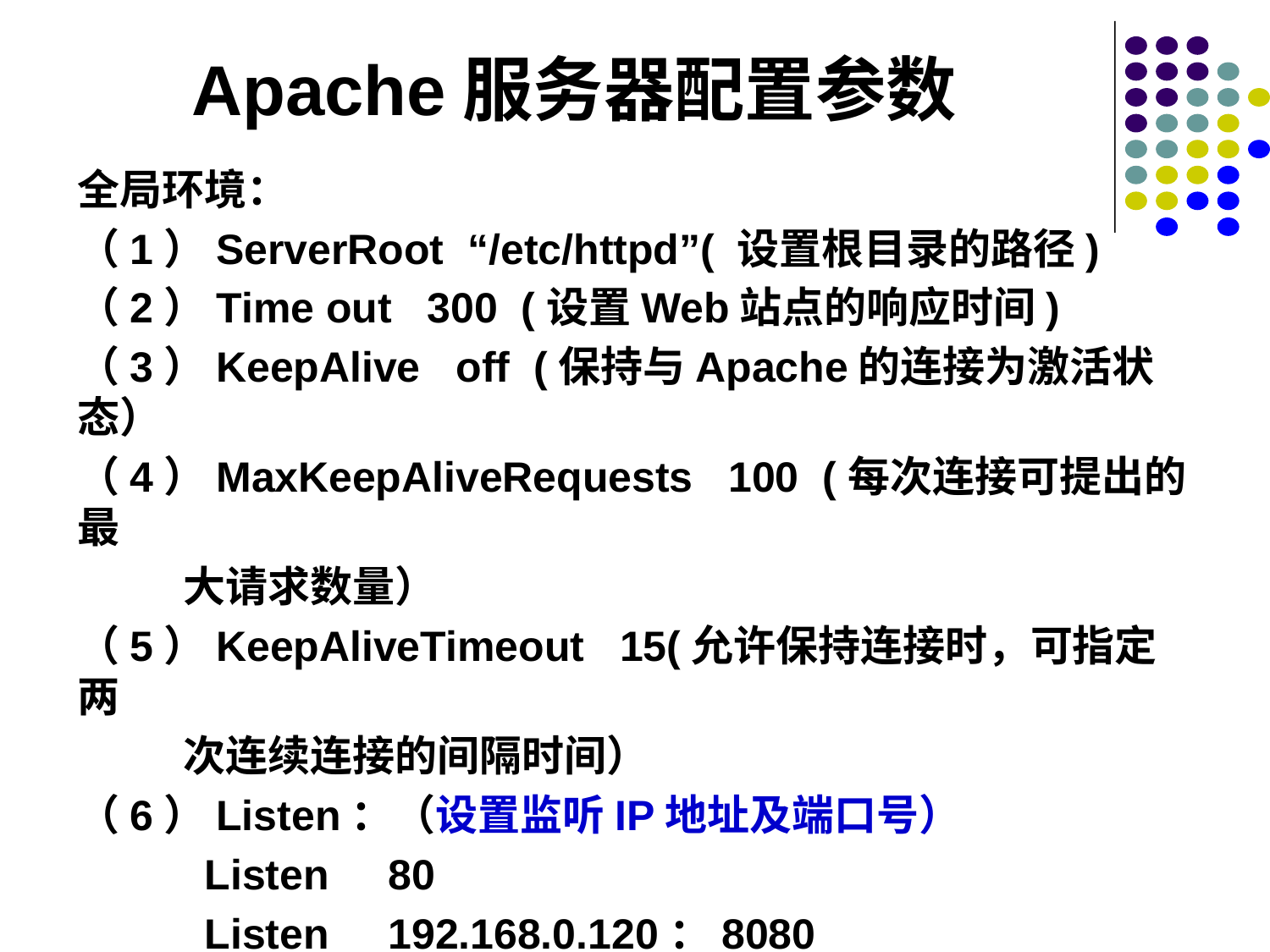

# Apache服务器配置参数
全局环境：
（1）ServerRoot  “/etc/httpd”( 设置根目录的路径)
（2）Time out   300  (设置Web站点的响应时间)
（3）KeepAlive   off  (保持与Apache的连接为激活状态）
（4）MaxKeepAliveRequests   100  (每次连接可提出的最
          大请求数量）
（5）KeepAliveTimeout   15(允许保持连接时，可指定两
          次连续连接的间隔时间）
（6）Listen：（设置监听IP地址及端口号）
	Listen     80
	Listen     192.168.0.120：8080
           Listen    192.168.0.120:  8383